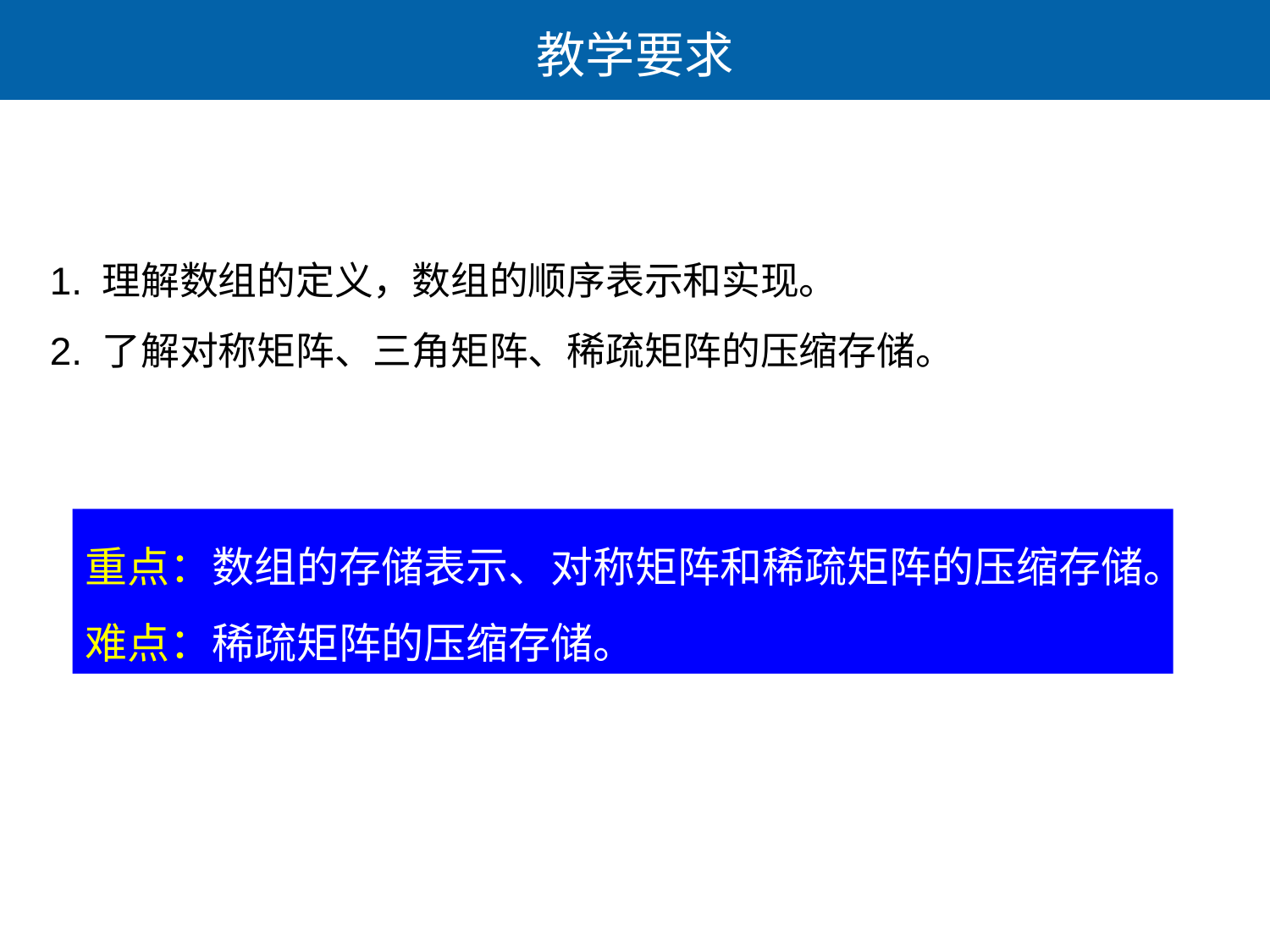

教学要求
1. 理解数组的定义，数组的顺序表示和实现。
2. 了解对称矩阵、三角矩阵、稀疏矩阵的压缩存储。

重点：数组的存储表示、对称矩阵和稀疏矩阵的压缩存储。
难点：稀疏矩阵的压缩存储。